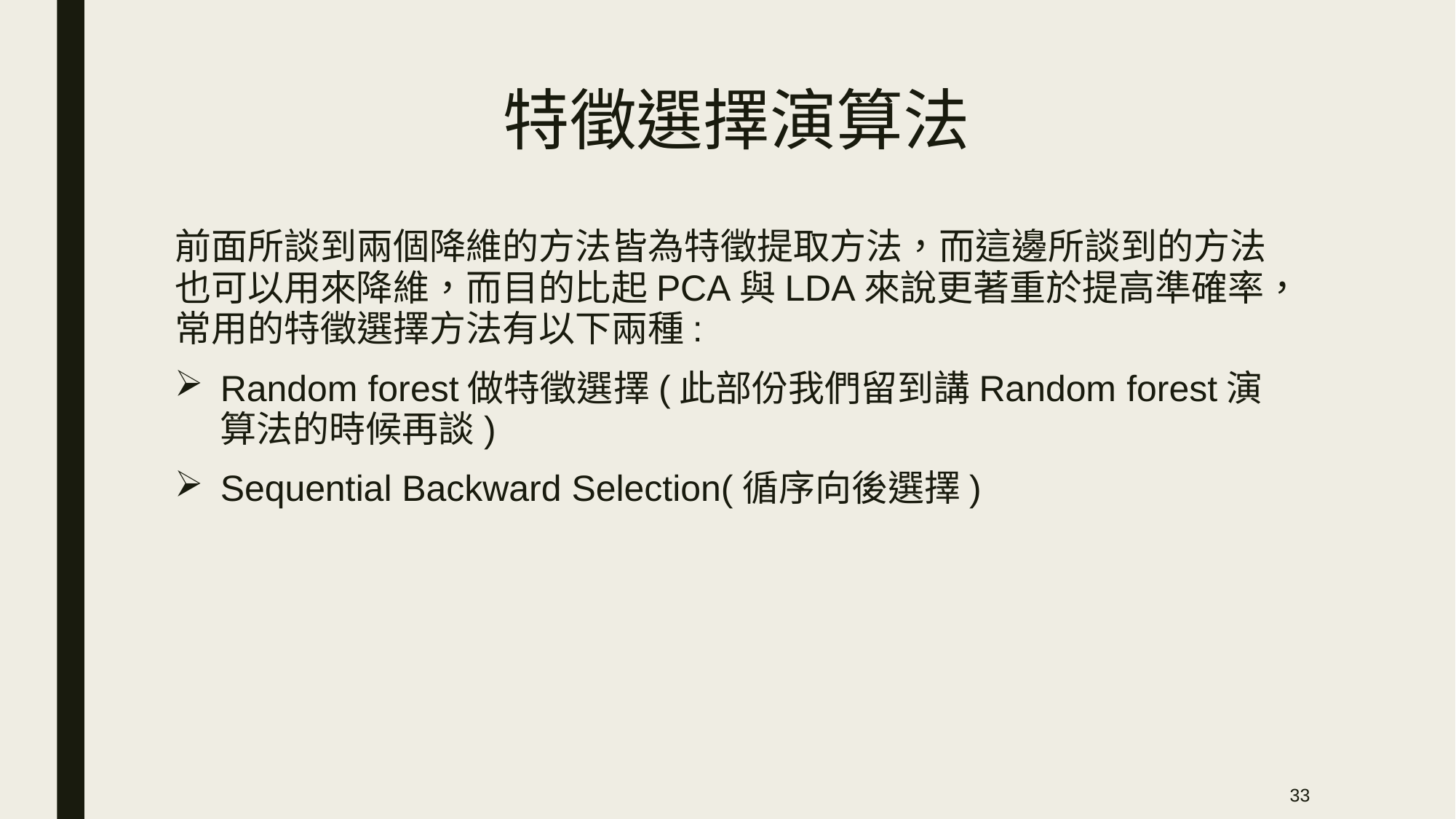

# 特徵選擇演算法
前面所談到兩個降維的方法皆為特徵提取方法，而這邊所談到的方法也可以用來降維，而目的比起PCA與LDA來說更著重於提高準確率，常用的特徵選擇方法有以下兩種:
Random forest做特徵選擇(此部份我們留到講Random forest演算法的時候再談)
Sequential Backward Selection(循序向後選擇)
33